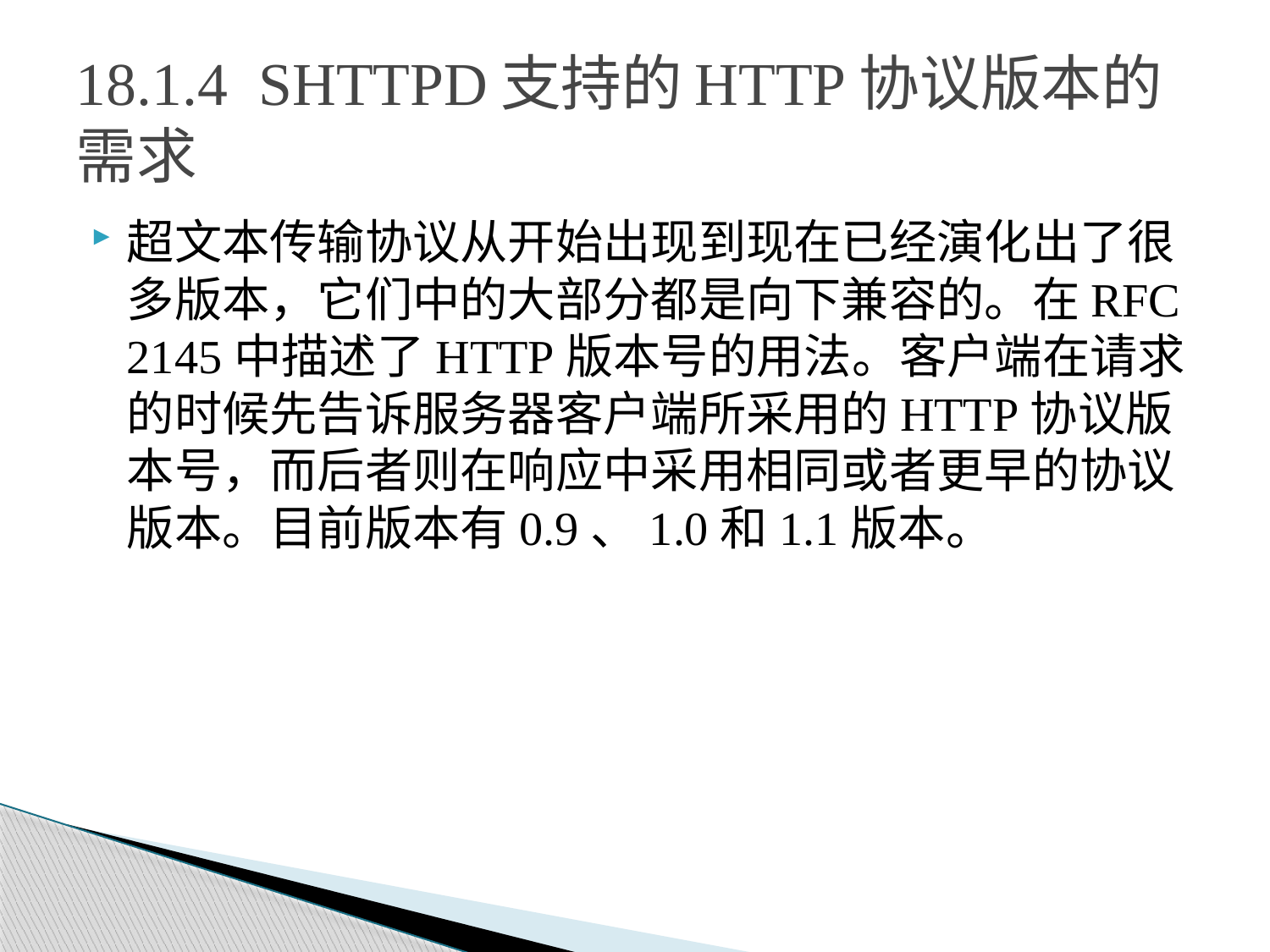

# 18.1.4  SHTTPD支持的HTTP协议版本的需求
超文本传输协议从开始出现到现在已经演化出了很多版本，它们中的大部分都是向下兼容的。在RFC 2145中描述了HTTP版本号的用法。客户端在请求的时候先告诉服务器客户端所采用的HTTP协议版本号，而后者则在响应中采用相同或者更早的协议版本。目前版本有0.9、1.0和1.1版本。